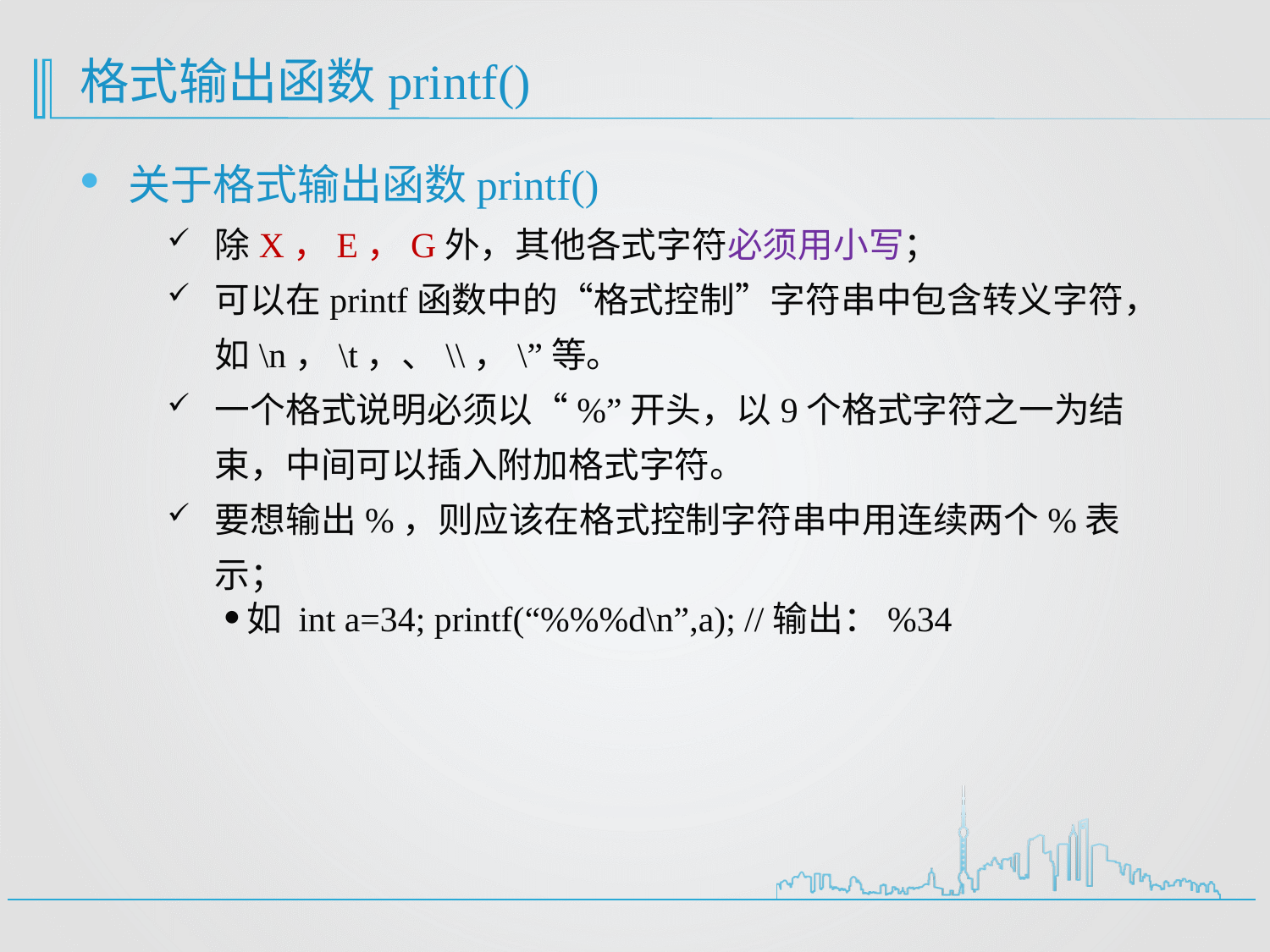

# 格式输出函数printf()
关于格式输出函数printf()
除X，E，G外，其他各式字符必须用小写；
可以在printf函数中的“格式控制”字符串中包含转义字符，如\n，\t，、\\，\”等。
一个格式说明必须以“%”开头，以9个格式字符之一为结束，中间可以插入附加格式字符。
要想输出%，则应该在格式控制字符串中用连续两个%表示；
如 int a=34; printf(“%%%d\n”,a); //输出：%34